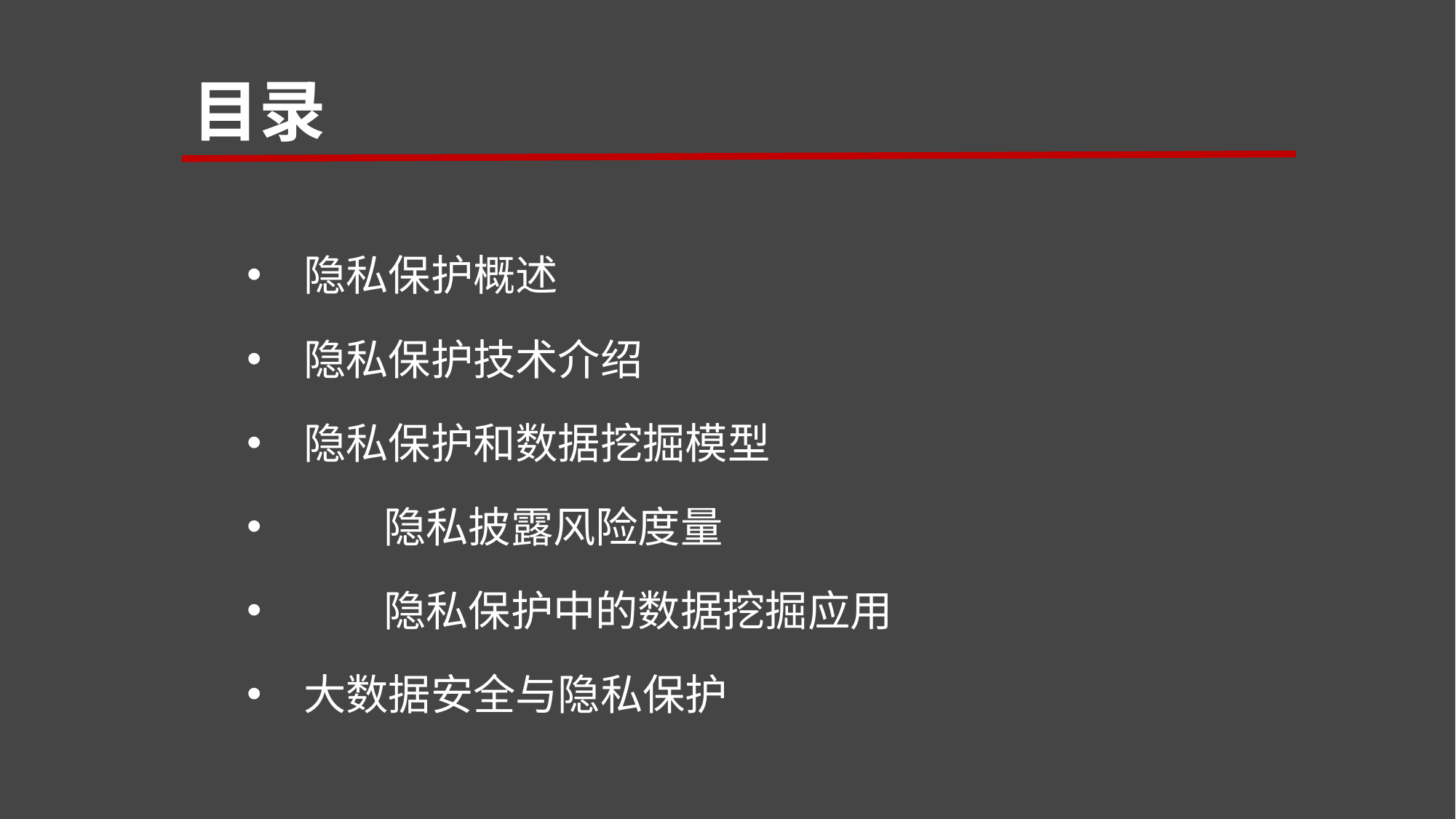

# 目录
  隐私保护概述
  隐私保护技术介绍
  隐私保护和数据挖掘模型
	隐私披露风险度量
	隐私保护中的数据挖掘应用
  大数据安全与隐私保护